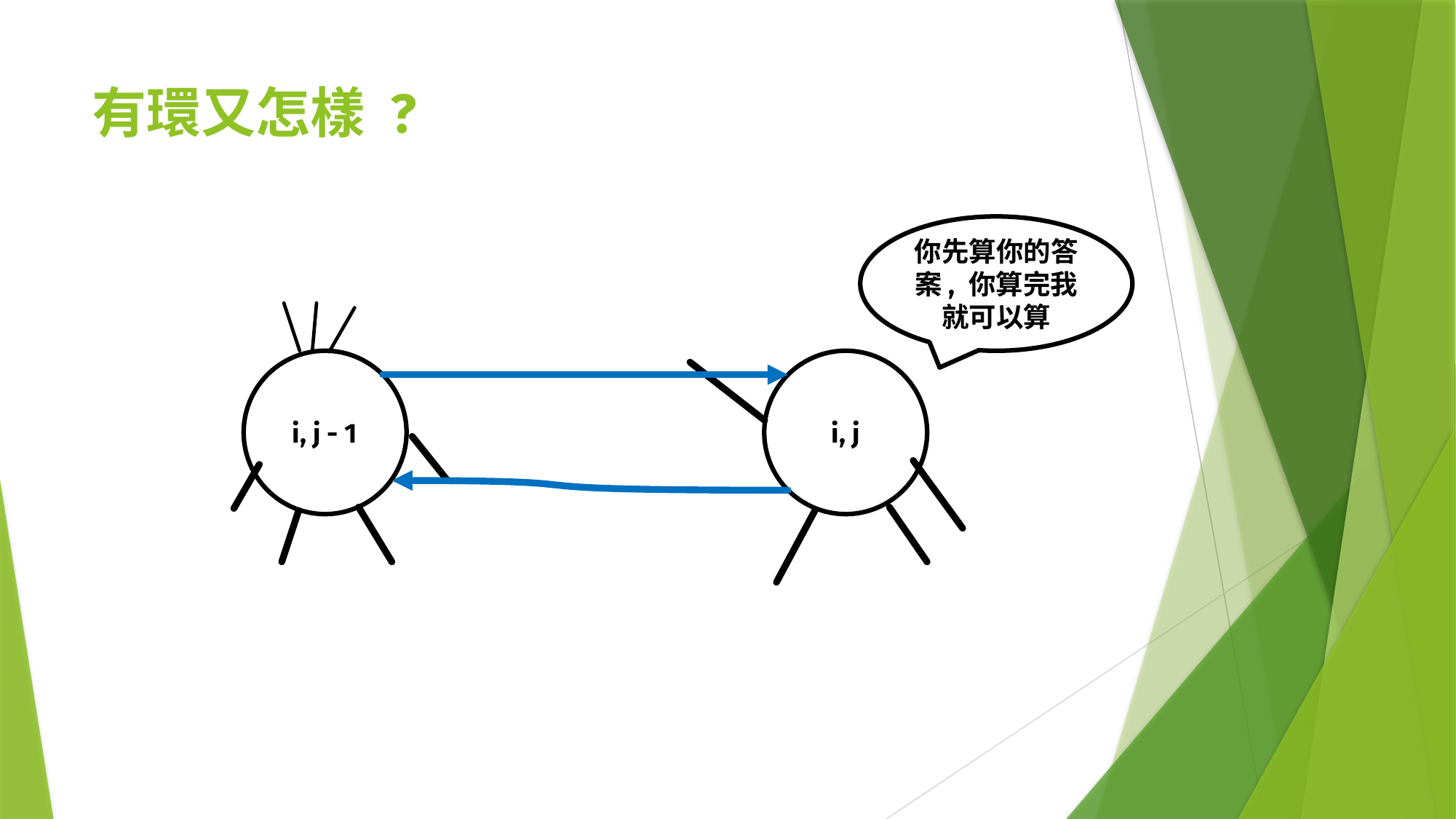

# 有環又怎樣 ?
你先算你的答案, 你算完我就可以算
i, j - 1
i, j